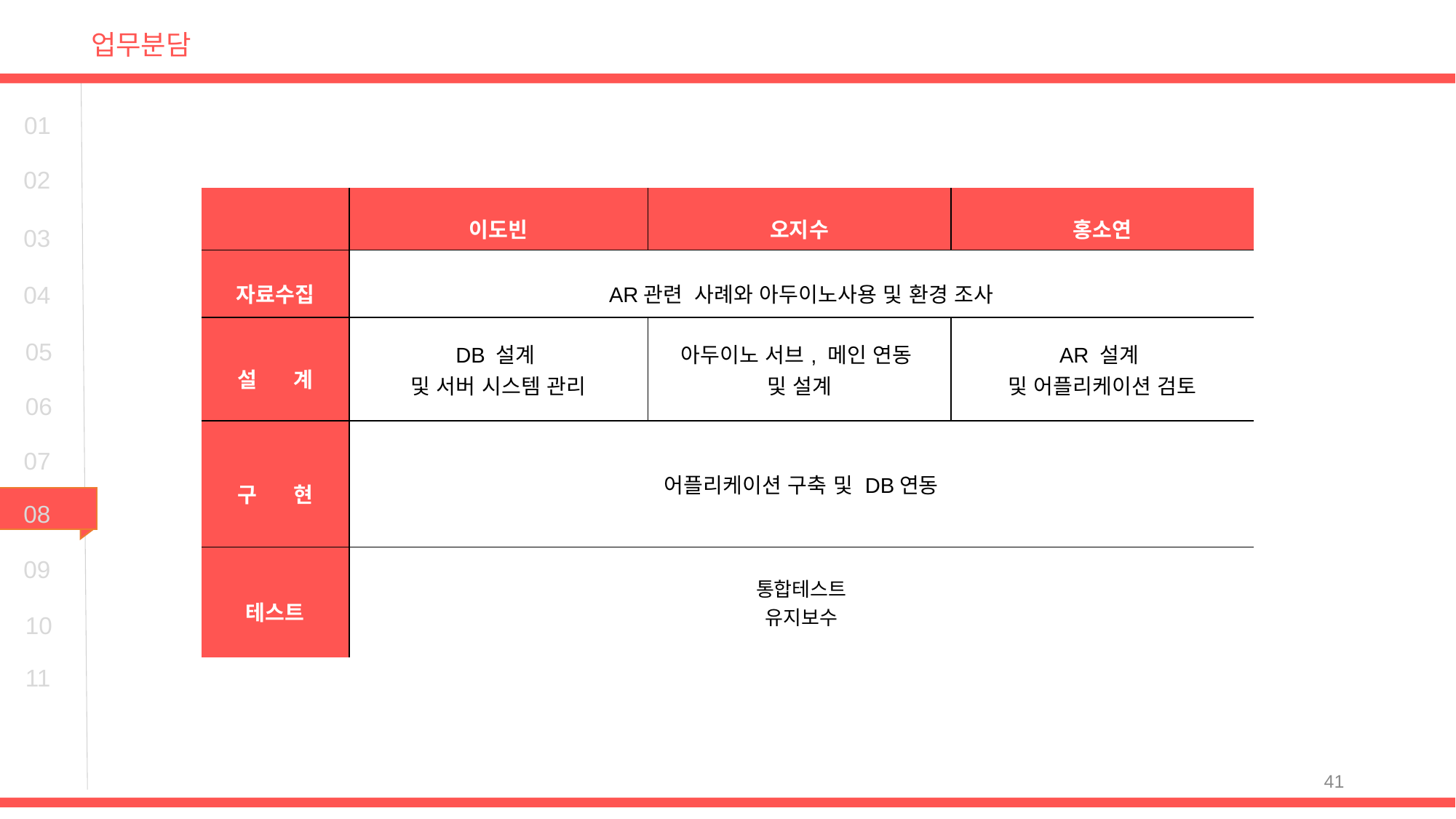

업무분담

01
02
|  | 이도빈 | 오지수 | 홍소연 |
| --- | --- | --- | --- |
| 자료수집 | AR관련 사례와 아두이노사용 및 환경 조사 |  |  |
| 설 계 | DB 설계 및 서버 시스템 관리 | 아두이노 서브, 메인 연동 및 설계 | AR 설계 및 어플리케이션 검토 |
| 구 현 | 어플리케이션 구축 및 DB연동 |  |  |
| 테스트 | 통합테스트 유지보수 |  |  |
03
04
05
06
07

08
09
10
11
41